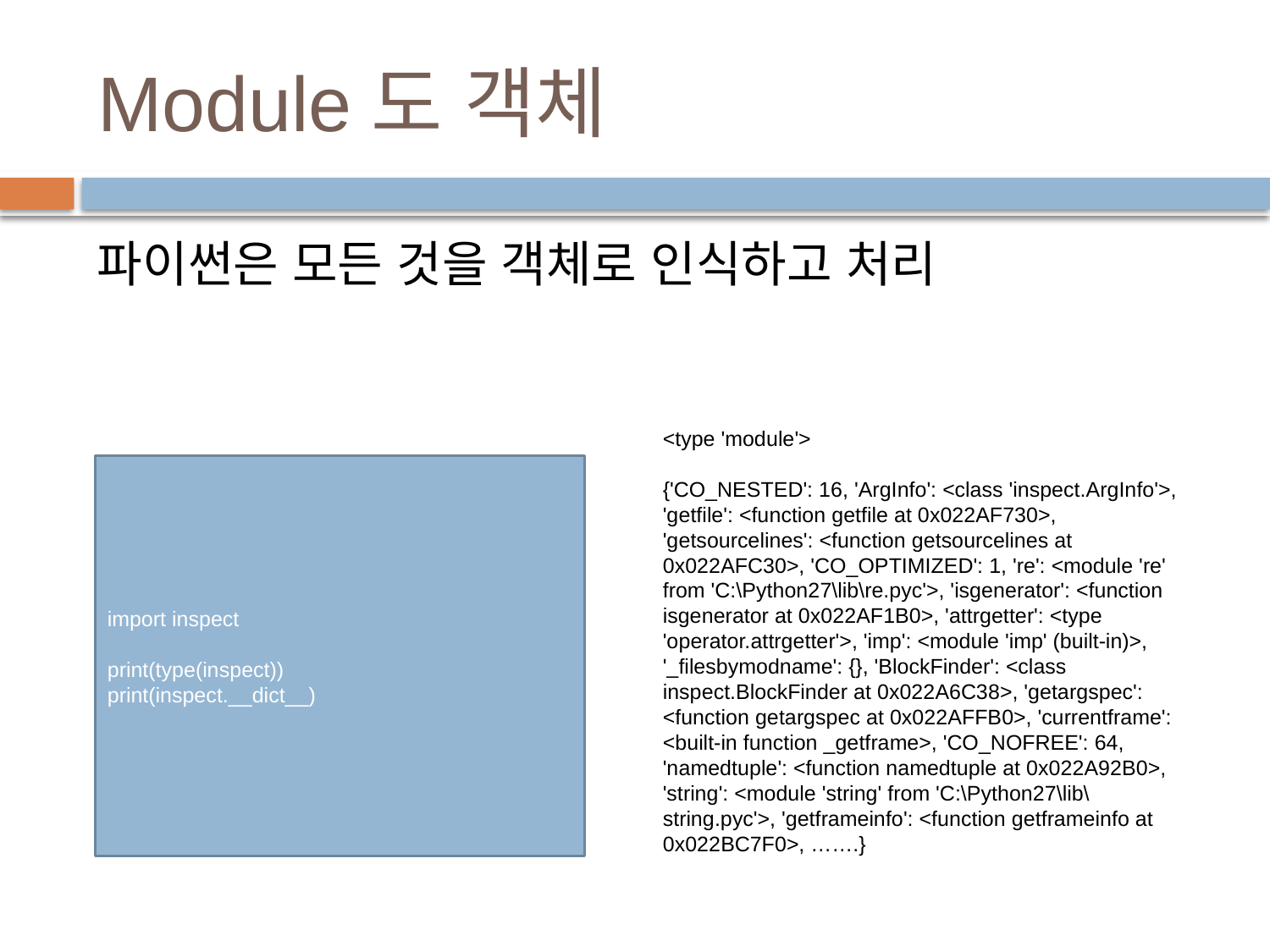

# Module도 객체
파이썬은 모든 것을 객체로 인식하고 처리
<type 'module'>

{'CO_NESTED': 16, 'ArgInfo': <class 'inspect.ArgInfo'>, 'getfile': <function getfile at 0x022AF730>, 'getsourcelines': <function getsourcelines at 0x022AFC30>, 'CO_OPTIMIZED': 1, 're': <module 're' from 'C:\Python27\lib\re.pyc'>, 'isgenerator': <function isgenerator at 0x022AF1B0>, 'attrgetter': <type 'operator.attrgetter'>, 'imp': <module 'imp' (built-in)>, '_filesbymodname': {}, 'BlockFinder': <class inspect.BlockFinder at 0x022A6C38>, 'getargspec': <function getargspec at 0x022AFFB0>, 'currentframe': <built-in function _getframe>, 'CO_NOFREE': 64, 'namedtuple': <function namedtuple at 0x022A92B0>, 'string': <module 'string' from 'C:\Python27\lib\string.pyc'>, 'getframeinfo': <function getframeinfo at 0x022BC7F0>, …….}
import inspect

print(type(inspect))
print(inspect.__dict__)